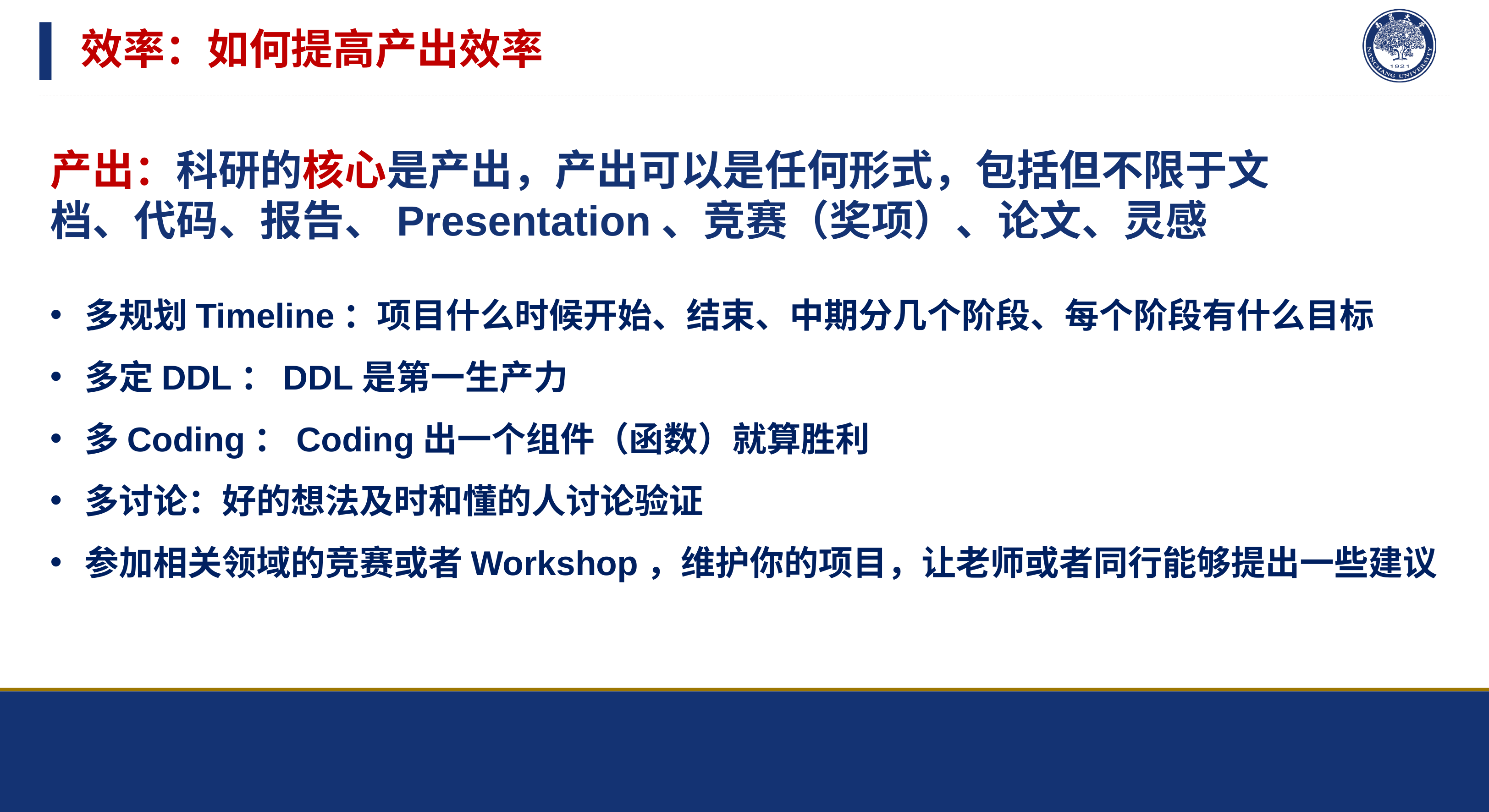

效率：如何提高产出效率
产出：科研的核心是产出，产出可以是任何形式，包括但不限于文档、代码、报告、Presentation、竞赛（奖项）、论文、灵感
多规划Timeline：项目什么时候开始、结束、中期分几个阶段、每个阶段有什么目标
多定DDL：DDL是第一生产力
多Coding：Coding出一个组件（函数）就算胜利
多讨论：好的想法及时和懂的人讨论验证
参加相关领域的竞赛或者Workshop，维护你的项目，让老师或者同行能够提出一些建议